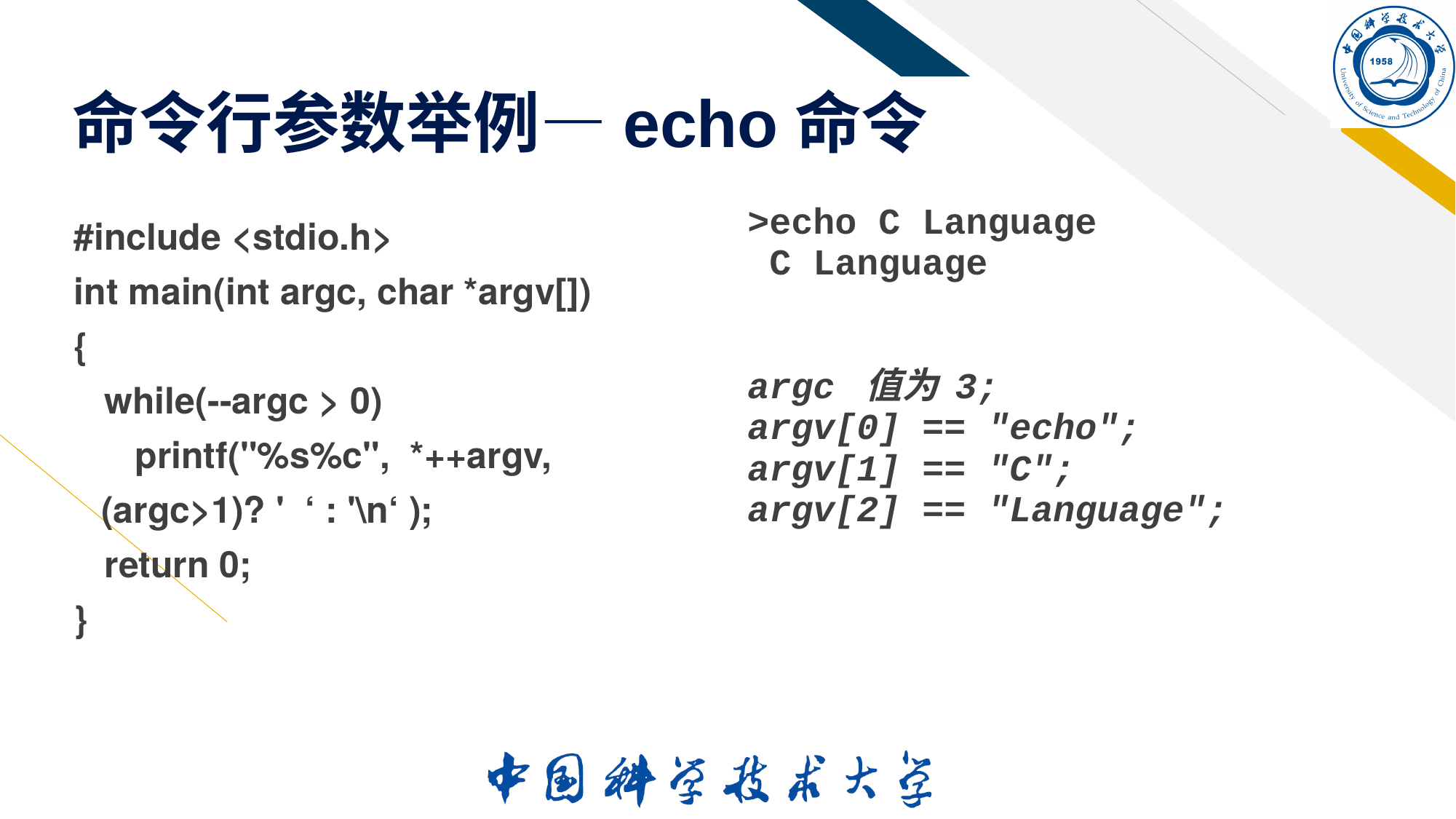

# 命令行参数举例—echo命令
#include <stdio.h>
int main(int argc, char *argv[])
{
   while(--argc > 0)
      printf("%s%c",  *++argv, (argc>1)? '  ‘ : '\n‘ );
   return 0;
}

>echo C Language
 C Language

argc 值为 3;
argv[0] == "echo";
argv[1] == "C";
argv[2] == "Language";